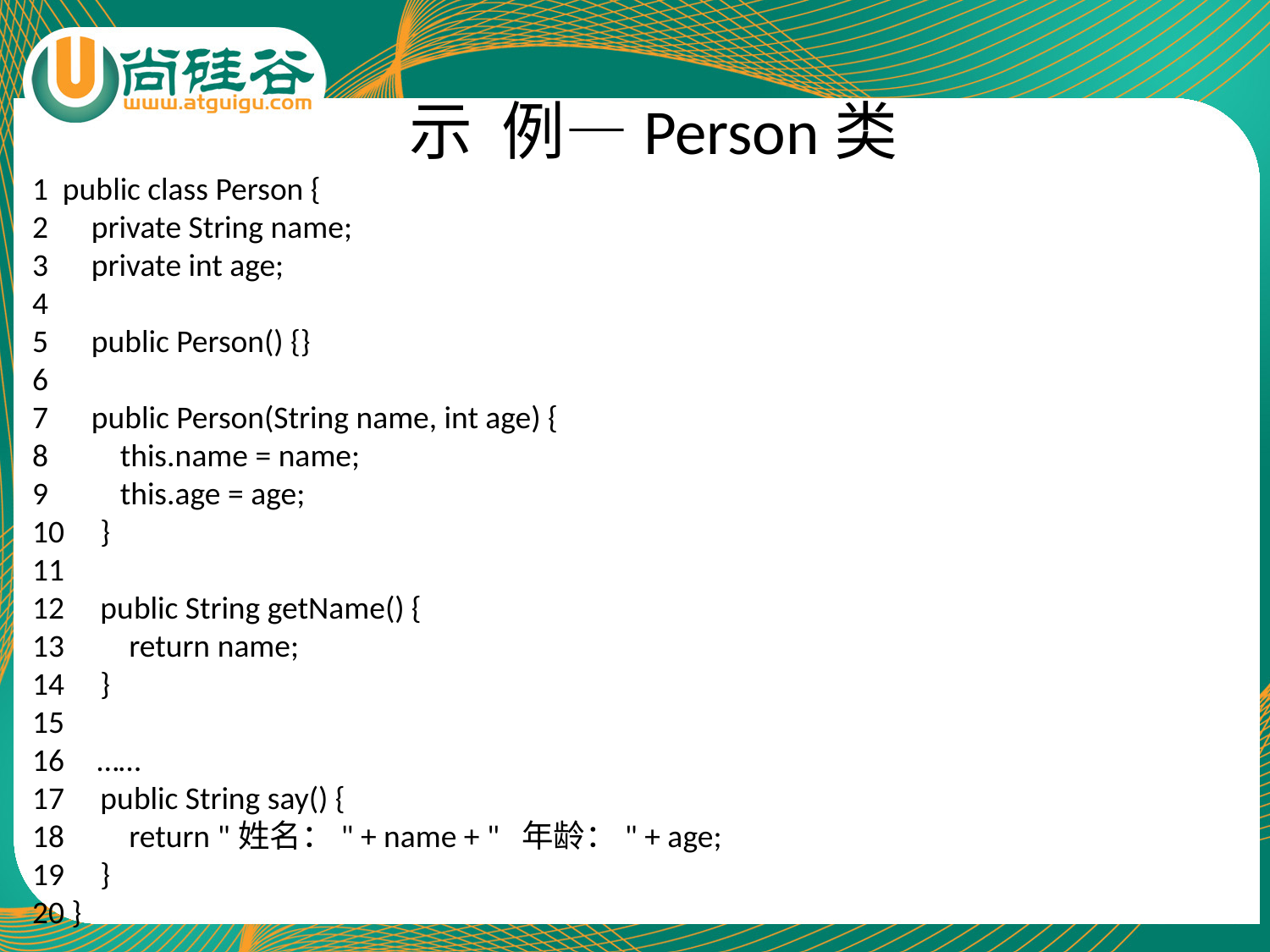

# 示  例—Person类
1  public class Person {
2      private String name;
3      private int age;
4
5      public Person() {}
6
7      public Person(String name, int age) {
8          this.name = name;
9          this.age = age;
10     }
11
12     public String getName() {
13         return name;
14     }
15
  ……
17     public String say() {
18         return "姓名：" + name + "  年龄：" + age;
19     }
20 }